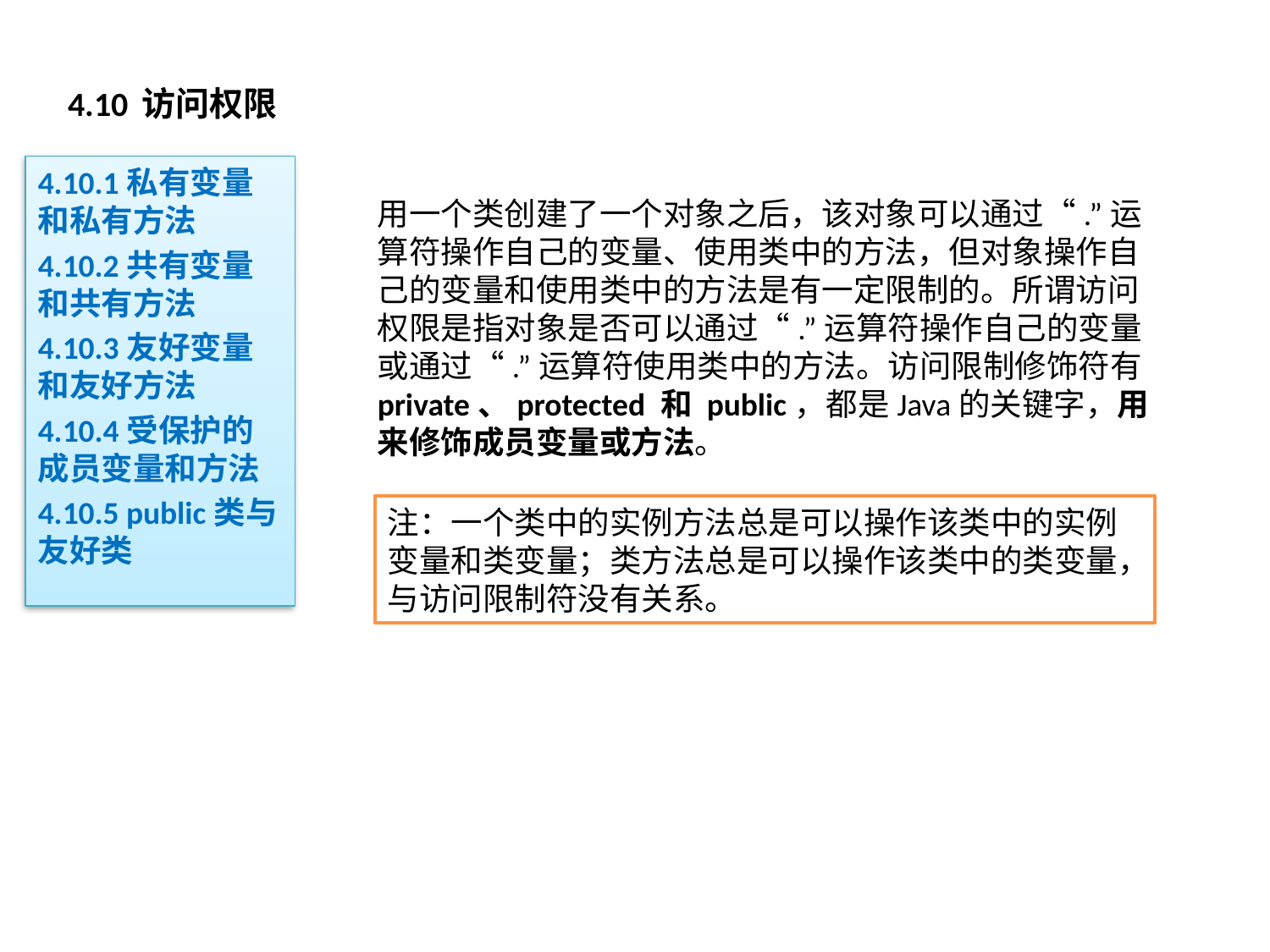

# 4.10 访问权限
4.10.1私有变量和私有方法
4.10.2共有变量和共有方法
4.10.3友好变量和友好方法
4.10.4受保护的成员变量和方法
4.10.5 public类与友好类
用一个类创建了一个对象之后，该对象可以通过“.”运算符操作自己的变量、使用类中的方法，但对象操作自己的变量和使用类中的方法是有一定限制的。所谓访问权限是指对象是否可以通过“.”运算符操作自己的变量或通过“.”运算符使用类中的方法。访问限制修饰符有private、protected 和 public，都是Java的关键字，用来修饰成员变量或方法。
注：一个类中的实例方法总是可以操作该类中的实例变量和类变量；类方法总是可以操作该类中的类变量，与访问限制符没有关系。